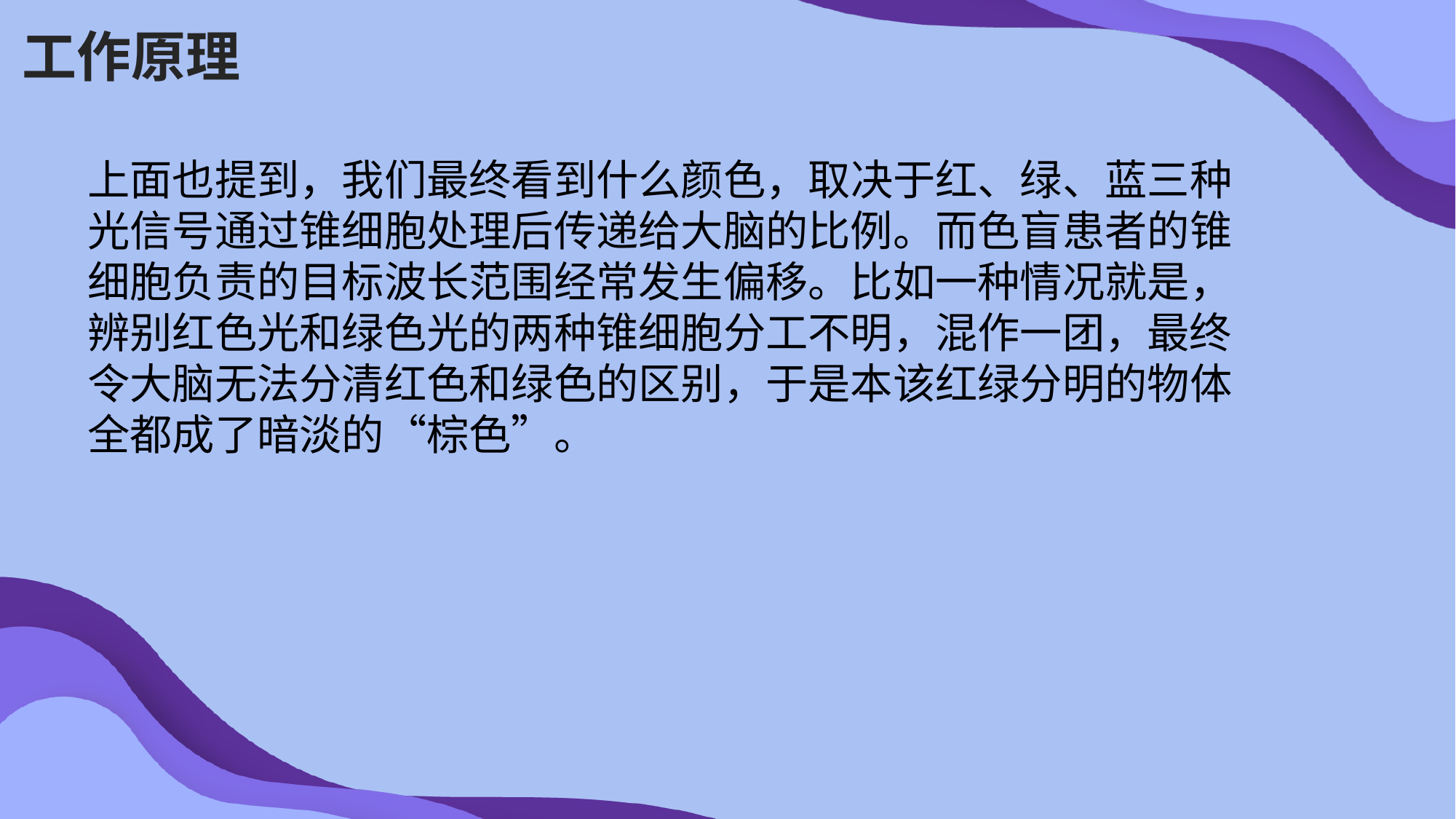

工作原理
上面也提到，我们最终看到什么颜色，取决于红、绿、蓝三种光信号通过锥细胞处理后传递给大脑的比例。而色盲患者的锥细胞负责的目标波长范围经常发生偏移。比如一种情况就是，辨别红色光和绿色光的两种锥细胞分工不明，混作一团，最终令大脑无法分清红色和绿色的区别，于是本该红绿分明的物体全都成了暗淡的“棕色”。